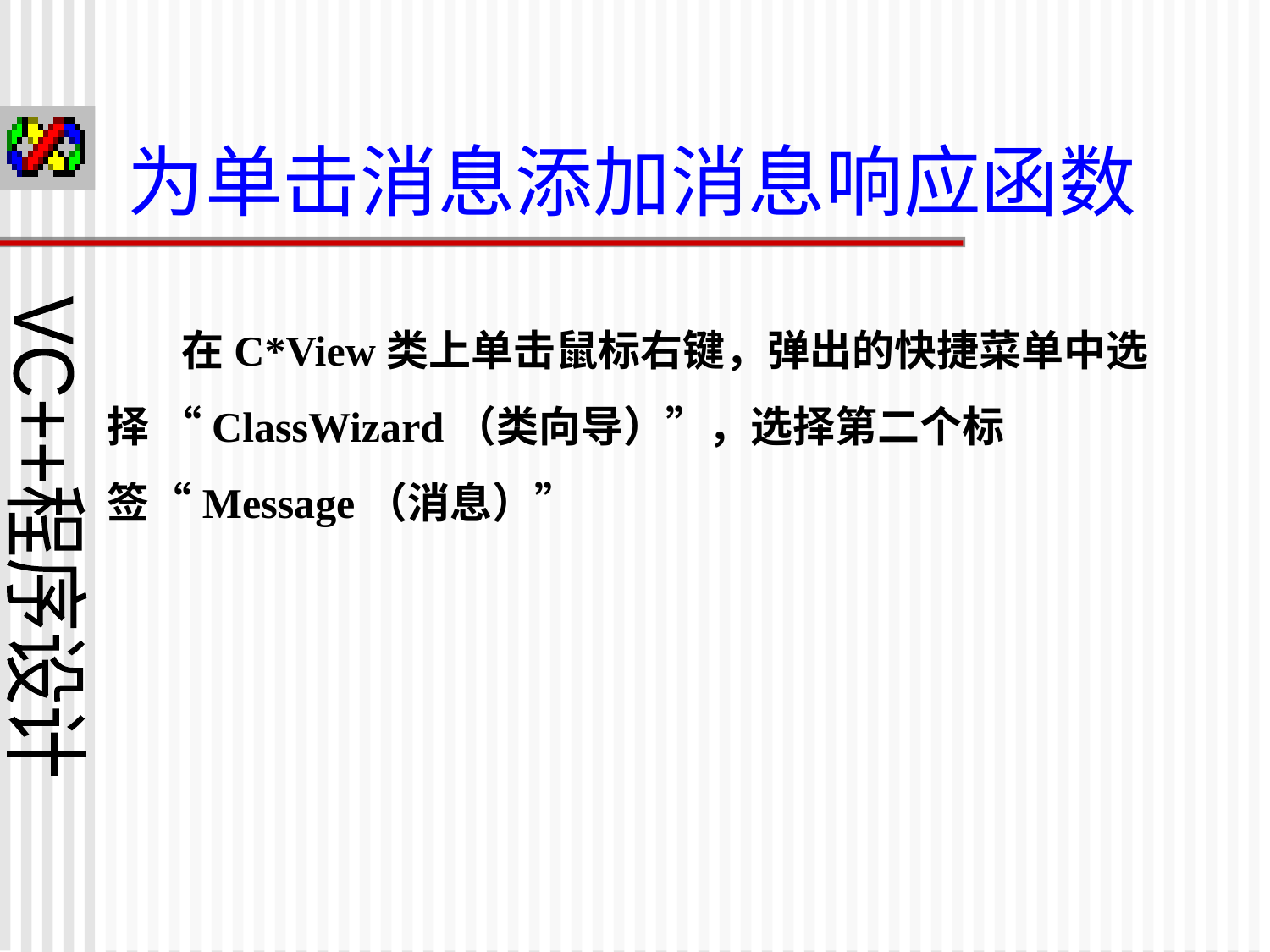

为单击消息添加消息响应函数
在C*View类上单击鼠标右键，弹出的快捷菜单中选择 “ClassWizard（类向导）”，选择第二个标签“Message（消息）”